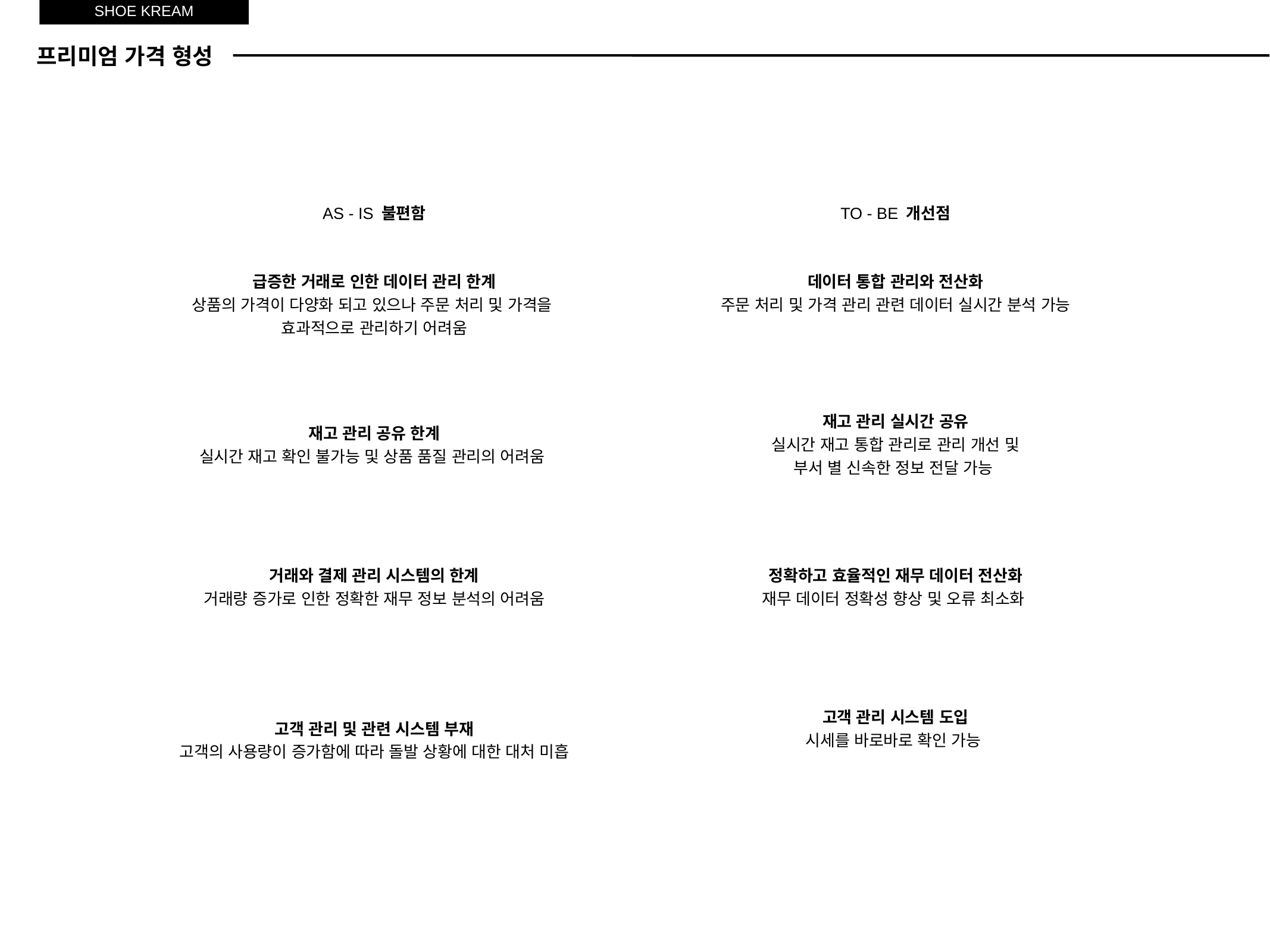

SHOE KREAM
프리미엄 가격 형성

| AS - IS 불편함 | TO - BE 개선점 |
| --- | --- |
| 급증한 거래로 인한 데이터 관리 한계 상품의 가격이 다양화 되고 있으나 주문 처리 및 가격을 효과적으로 관리하기 어려움 | 데이터 통합 관리와 전산화 주문 처리 및 가격 관리 관련 데이터 실시간 분석 가능 |
| 재고 관리 공유 한계 실시간 재고 확인 불가능 및 상품 품질 관리의 어려움 | 재고 관리 실시간 공유 실시간 재고 통합 관리로 관리 개선 및 부서 별 신속한 정보 전달 가능 |
| 거래와 결제 관리 시스템의 한계 거래량 증가로 인한 정확한 재무 정보 분석의 어려움 | 정확하고 효율적인 재무 데이터 전산화 재무 데이터 정확성 향상 및 오류 최소화 |
| 고객 관리 및 관련 시스템 부재 고객의 사용량이 증가함에 따라 돌발 상황에 대한 대처 미흡 | 고객 관리 시스템 도입 시세를 바로바로 확인 가능 |
소수만 구매할 수 있는 한정판 구매